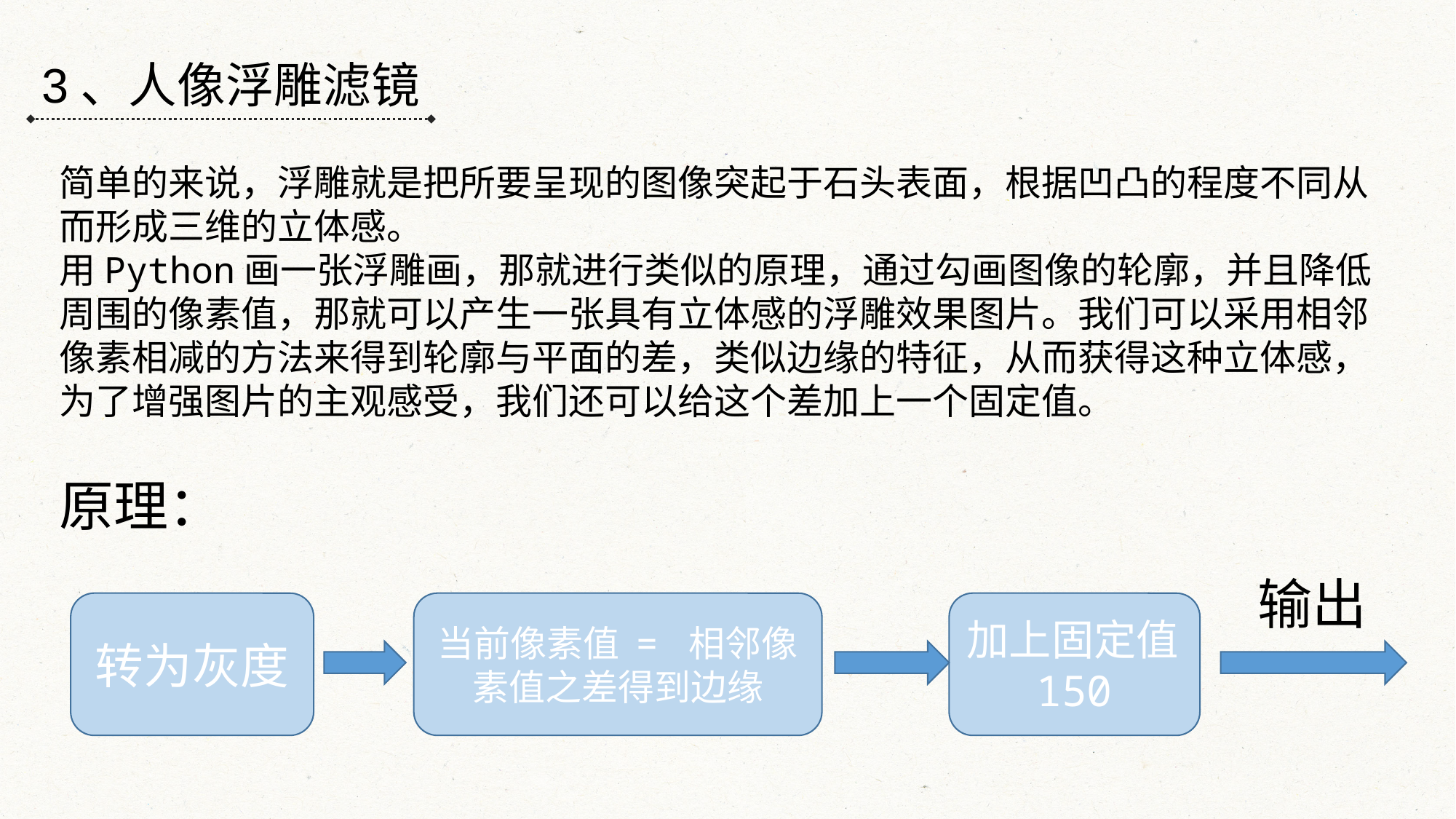

3、人像浮雕滤镜
简单的来说，浮雕就是把所要呈现的图像突起于石头表面，根据凹凸的程度不同从而形成三维的立体感。
用Python画一张浮雕画，那就进行类似的原理，通过勾画图像的轮廓，并且降低周围的像素值，那就可以产生一张具有立体感的浮雕效果图片。我们可以采用相邻像素相减的方法来得到轮廓与平面的差，类似边缘的特征，从而获得这种立体感，为了增强图片的主观感受，我们还可以给这个差加上一个固定值。
原理：
输出
转为灰度
当前像素值 = 相邻像素值之差得到边缘
加上固定值150